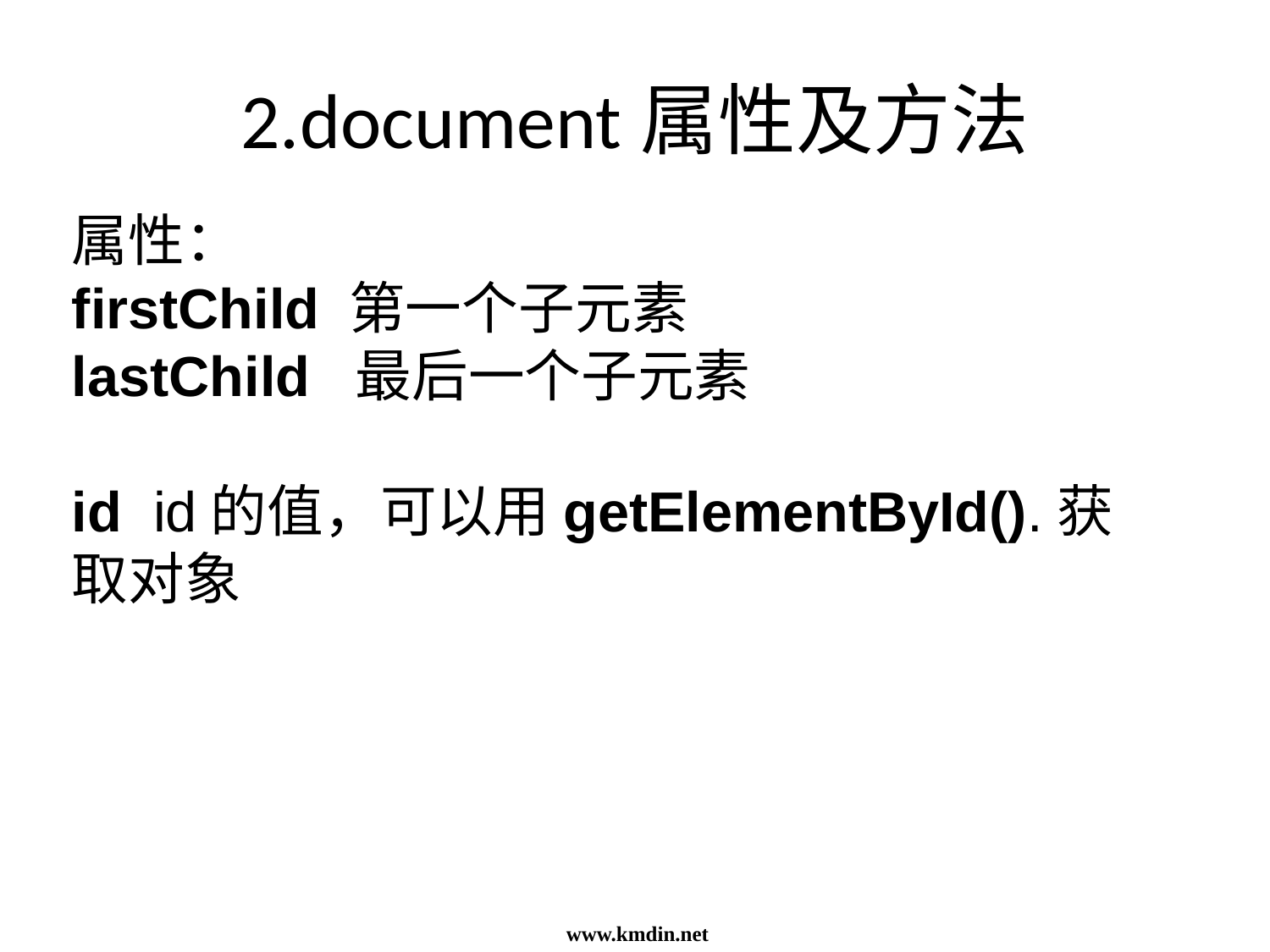

# 2.document属性及方法
属性：
firstChild 第一个子元素
lastChild  最后一个子元素

id  id的值，可以用getElementById().获取对象